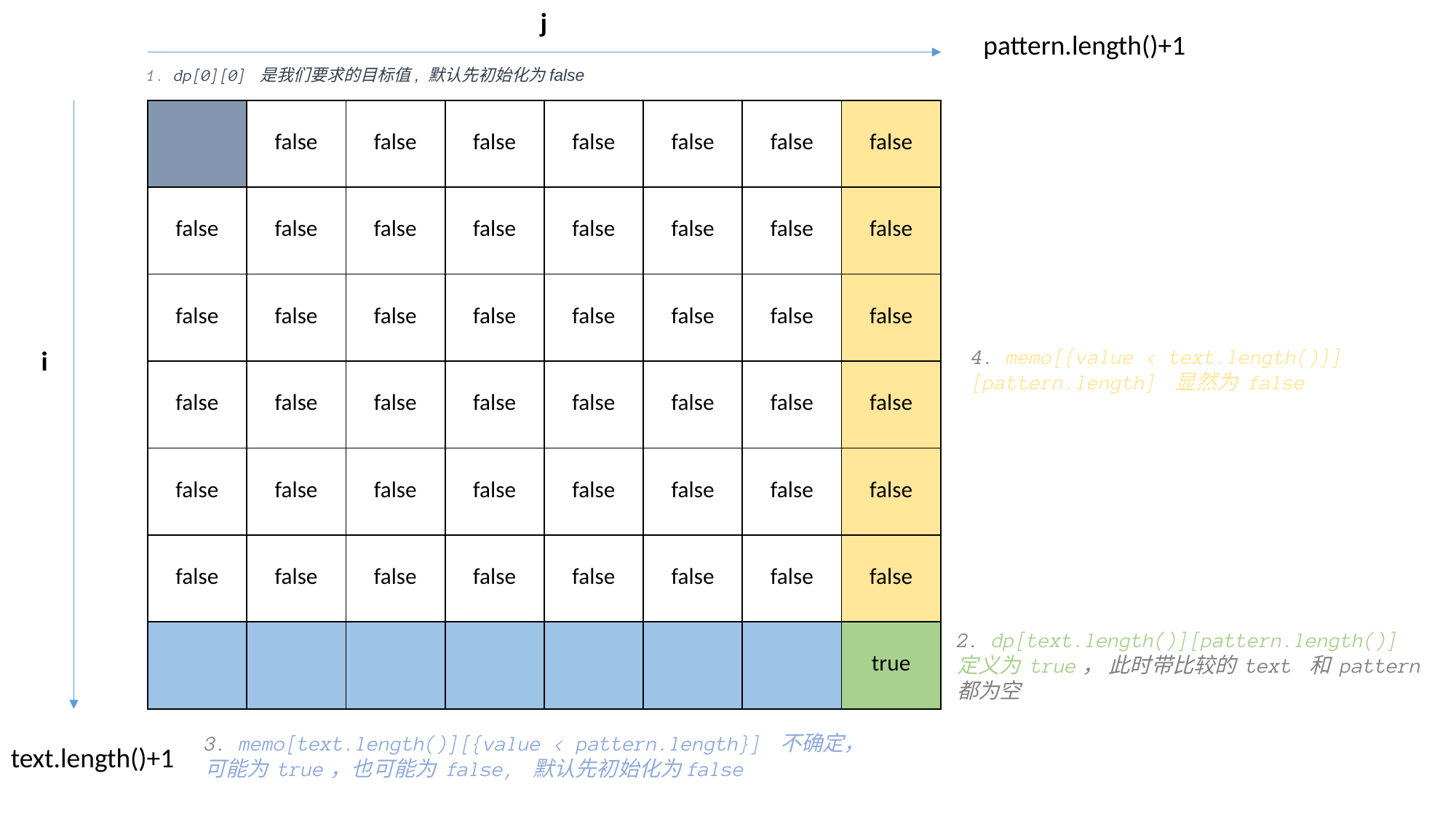

j
pattern.length()+1
1. dp[0][0] 是我们要求的目标值, 默认先初始化为false
|  | false | false | false | false | false | false | false |
| --- | --- | --- | --- | --- | --- | --- | --- |
| false | false | false | false | false | false | false | false |
| false | false | false | false | false | false | false | false |
| false | false | false | false | false | false | false | false |
| false | false | false | false | false | false | false | false |
| false | false | false | false | false | false | false | false |
|  |  |  |  |  |  |  | true |
i
4. memo[{value < text.length()}][pattern.length] 显然为 false
2. dp[text.length()][pattern.length()] 定义为 true， 此时带比较的 text 和 pattern 都为空
3. memo[text.length()][{value < pattern.length}] 不确定，
可能为 true，也可能为 false, 默认先初始化为false
text.length()+1